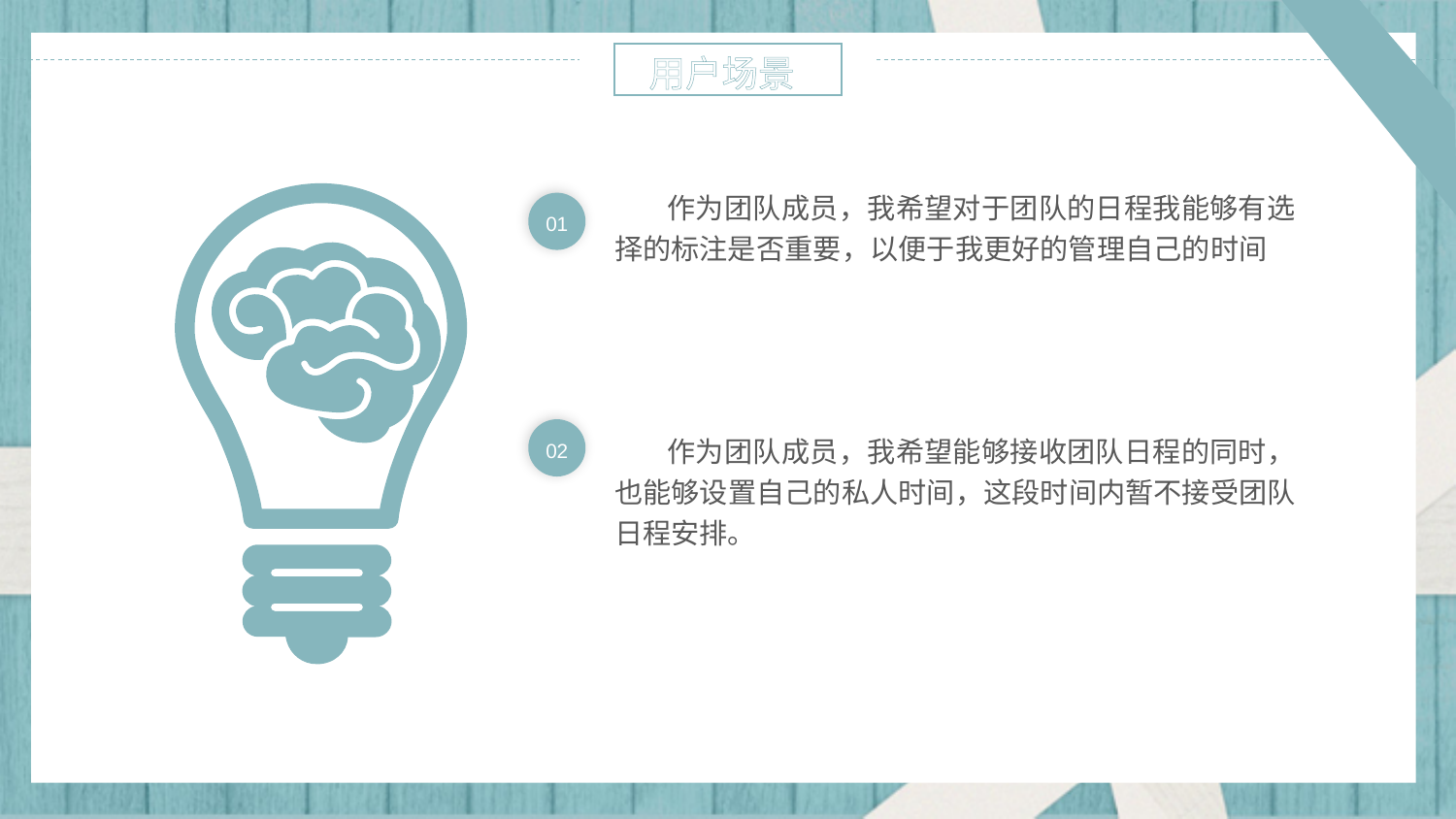

用户场景

       作为团队成员，我希望对于团队的日程我能够有选择的标注是否重要，以便于我更好的管理自己的时间

       作为团队成员，我希望能够接收团队日程的同时，也能够设置自己的私人时间，这段时间内暂不接受团队日程安排。
01

02